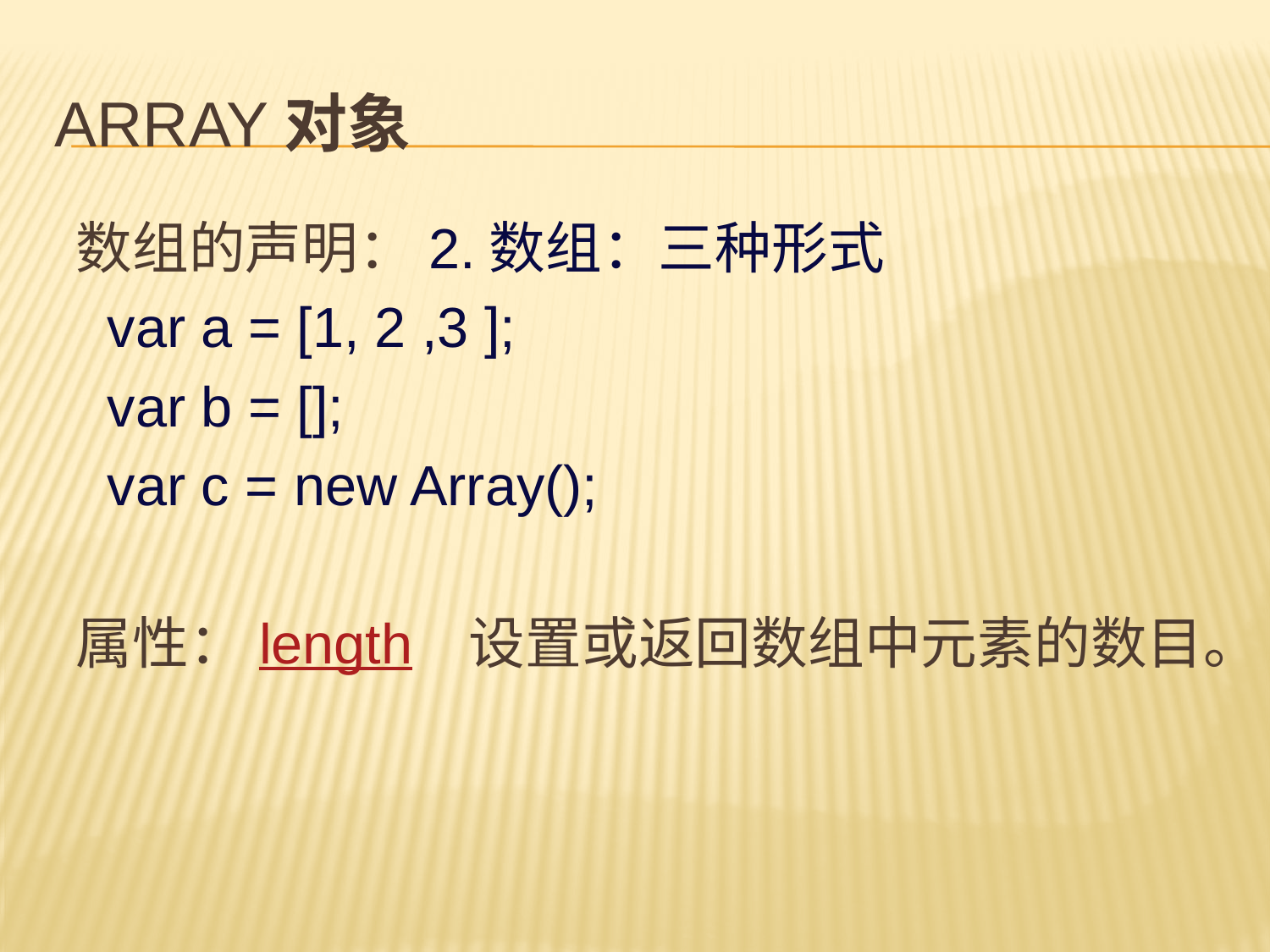

# Array对象
数组的声明：2.数组：三种形式
  var a = [1, 2 ,3 ];
  var b = [];
  var c = new Array();

属性：length　设置或返回数组中元素的数目。